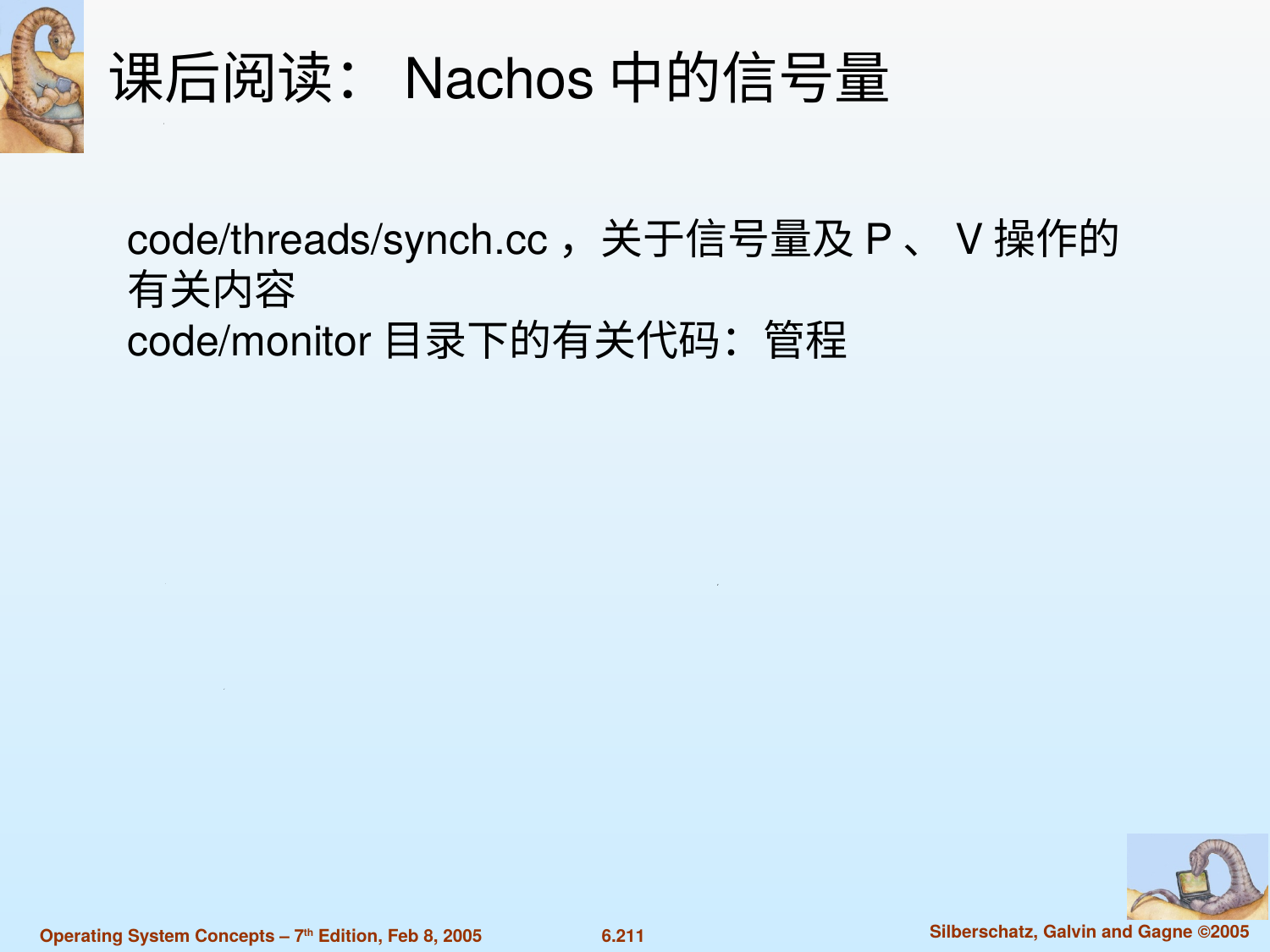

课后阅读：Nachos中的信号量
code/threads/synch.cc，关于信号量及P、V操作的有关内容
code/monitor目录下的有关代码：管程